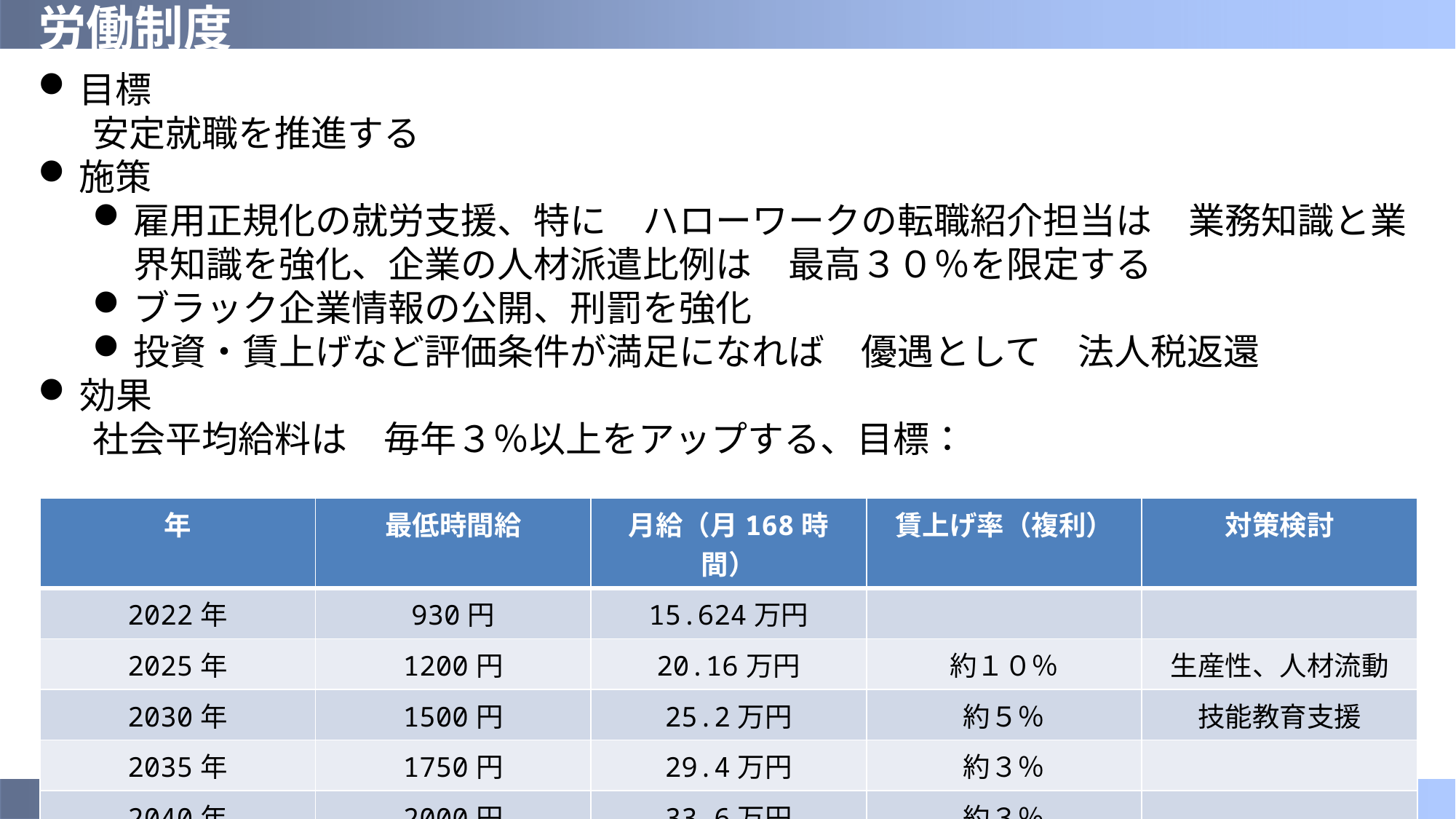

# 労働制度
目標
安定就職を推進する
施策
雇用正規化の就労支援、特に　ハローワークの転職紹介担当は　業務知識と業界知識を強化、企業の人材派遣比例は　最高３０％を限定する
ブラック企業情報の公開、刑罰を強化
投資・賃上げなど評価条件が満足になれば　優遇として　法人税返還
効果
社会平均給料は　毎年３％以上をアップする、目標：
| 年 | 最低時間給 | 月給（月168時間） | 賃上げ率（複利） | 対策検討 |
| --- | --- | --- | --- | --- |
| 2022年 | 930円 | 15.624万円 |  |  |
| 2025年 | 1200円 | 20.16万円 | 約１０％ | 生産性、人材流動 |
| 2030年 | 1500円 | 25.2万円 | 約５％ | 技能教育支援 |
| 2035年 | 1750円 | 29.4万円 | 約３％ |  |
| 2040年 | 2000円 | 33.6万円 | 約３％ |  |
2022/9/9
-	80 -